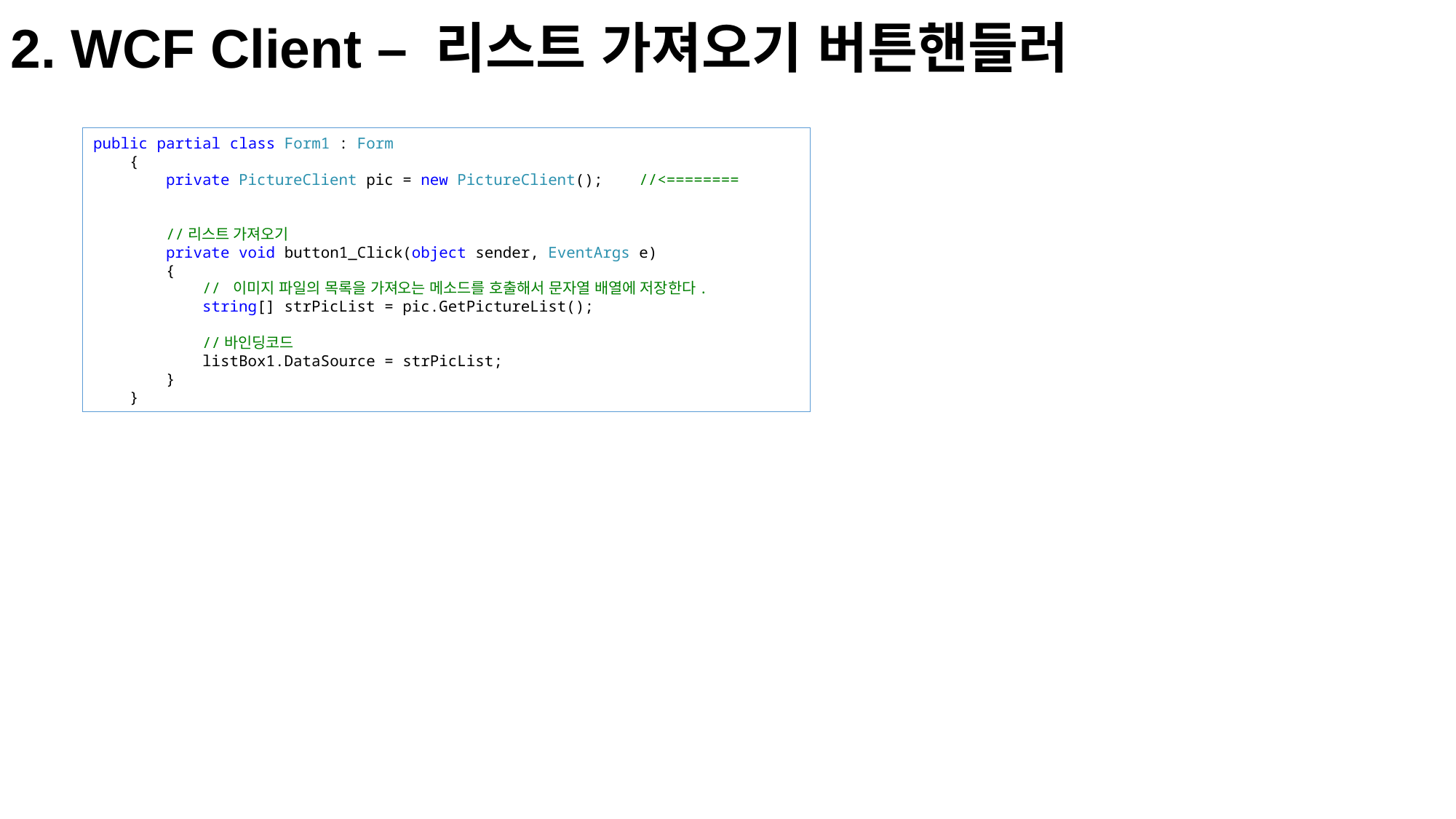

2. WCF Client – 리스트 가져오기 버튼핸들러

public partial class Form1 : Form
    {
        private PictureClient pic = new PictureClient();    //<========

        //리스트 가져오기
        private void button1_Click(object sender, EventArgs e)
        {
            // 이미지 파일의 목록을 가져오는 메소드를 호출해서 문자열 배열에 저장한다.
            string[] strPicList = pic.GetPictureList();

            //바인딩코드
            listBox1.DataSource = strPicList;
        }
    }